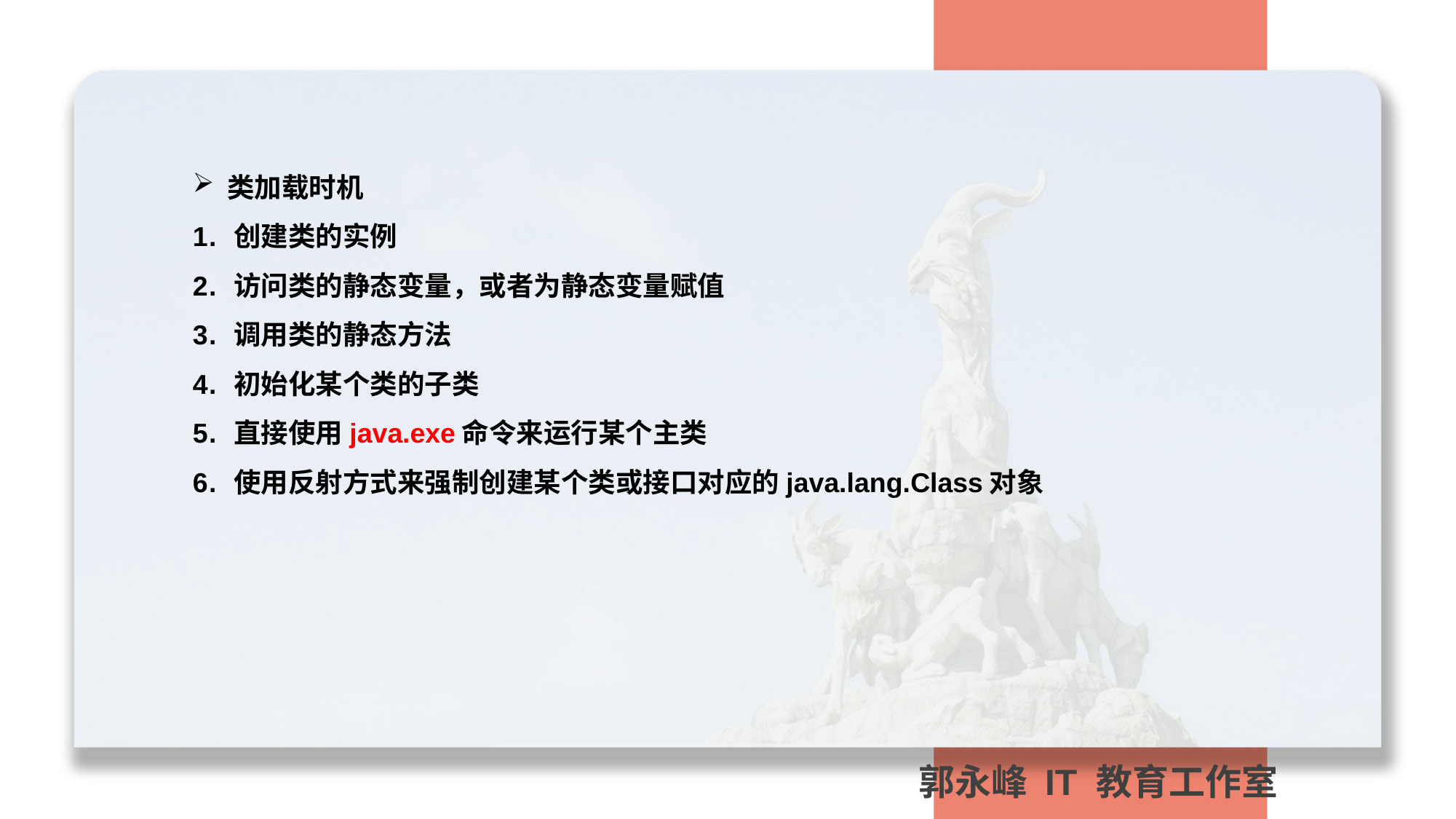

类加载时机
创建类的实例
访问类的静态变量，或者为静态变量赋值
调用类的静态方法
初始化某个类的子类
直接使用java.exe命令来运行某个主类
使用反射方式来强制创建某个类或接口对应的java.lang.Class对象